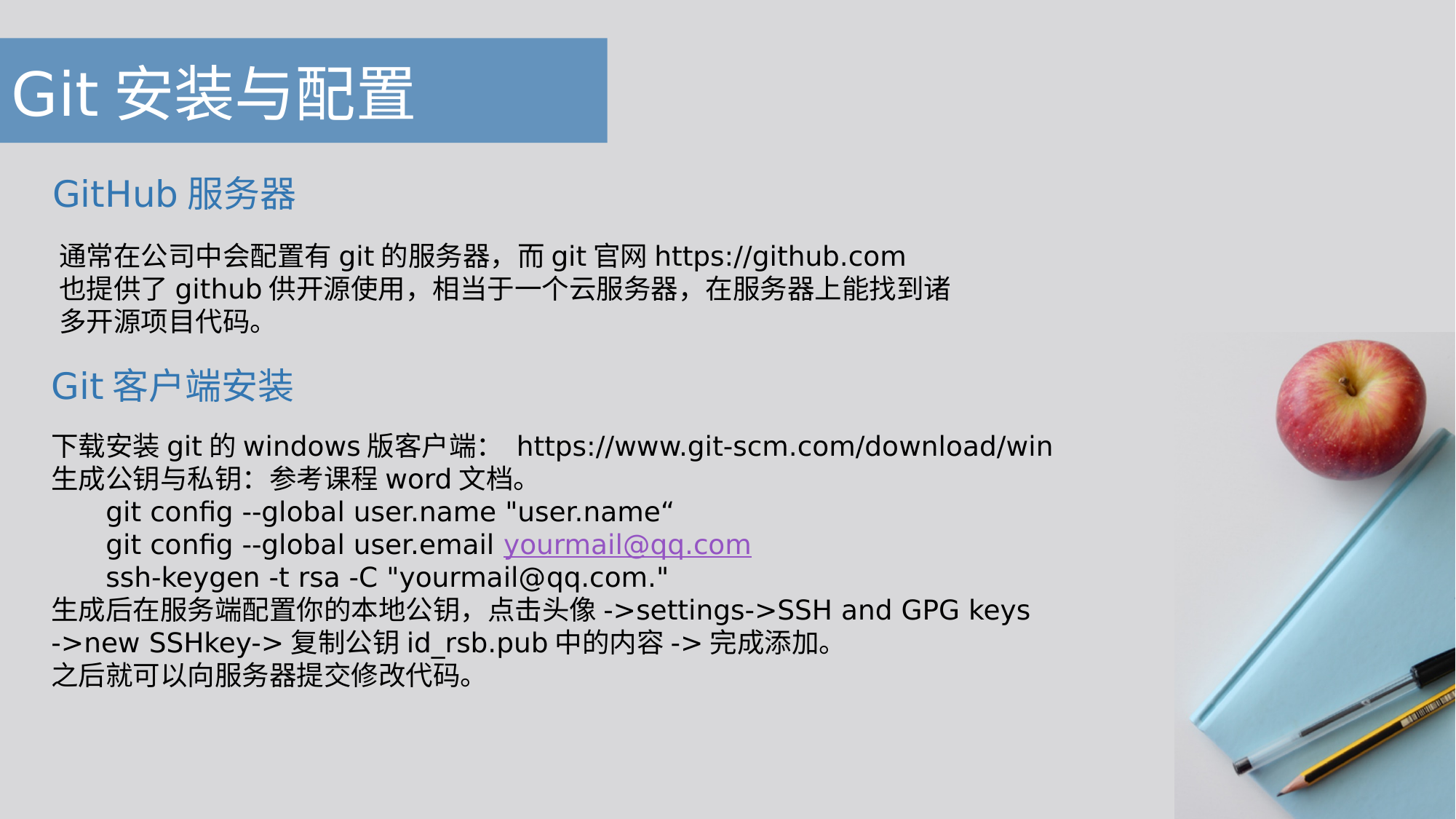

# Git安装与配置
GitHub服务器
通常在公司中会配置有git的服务器，而git官网https://github.com
也提供了github供开源使用，相当于一个云服务器，在服务器上能找到诸多开源项目代码。
Git客户端安装
下载安装git的windows版客户端： https://www.git-scm.com/download/win
生成公钥与私钥：参考课程word文档。
git config --global user.name "user.name“
git config --global user.email yourmail@qq.com
ssh-keygen -t rsa -C "yourmail@qq.com."
生成后在服务端配置你的本地公钥，点击头像->settings->SSH and GPG keys
->new SSHkey->复制公钥id_rsb.pub中的内容->完成添加。
之后就可以向服务器提交修改代码。